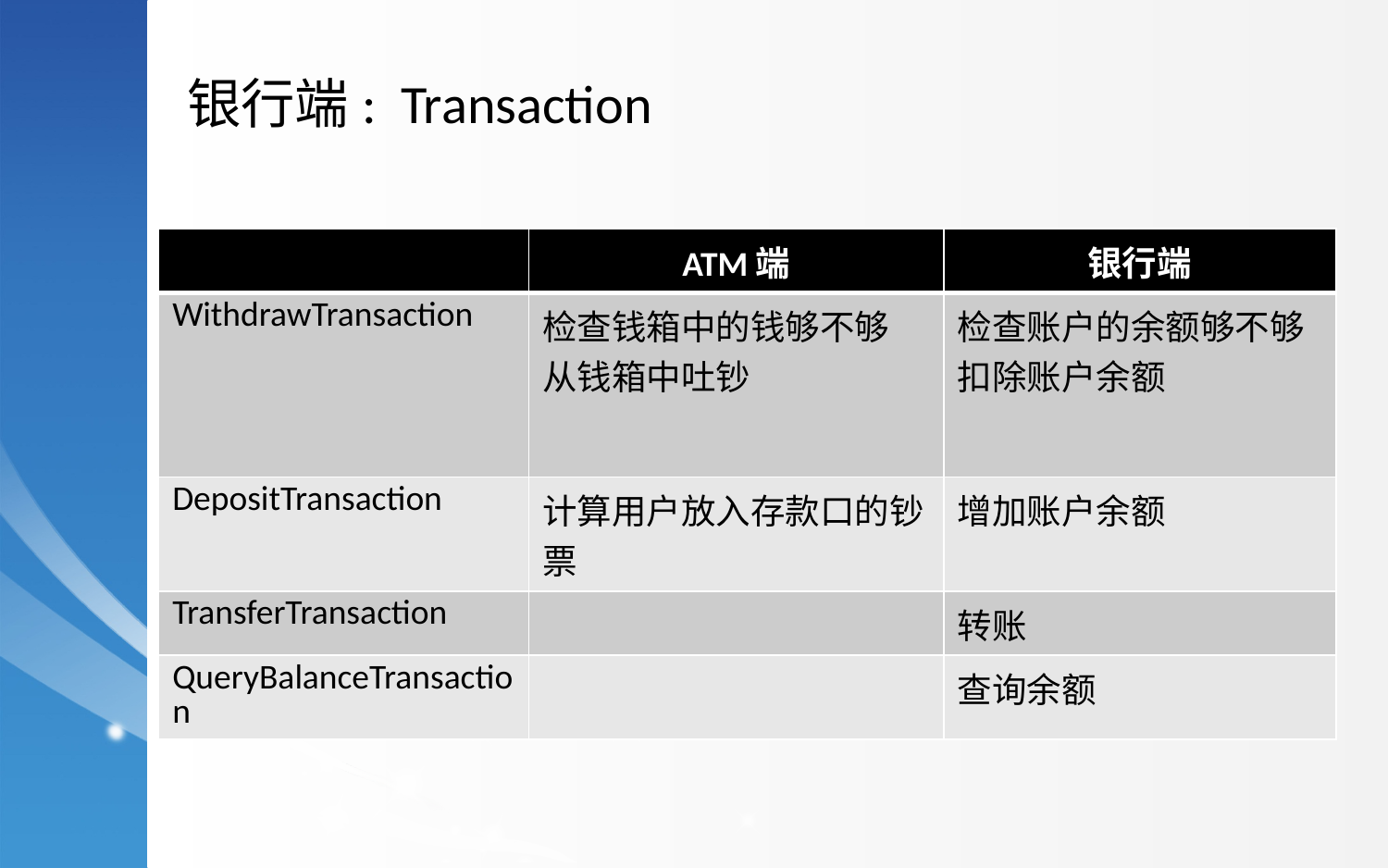

银行端:  Transaction

|  | ATM端 | 银行端 |
| --- | --- | --- |
| WithdrawTransaction | 检查钱箱中的钱够不够 从钱箱中吐钞 | 检查账户的余额够不够 扣除账户余额 |
| DepositTransaction | 计算用户放入存款口的钞票 | 增加账户余额 |
| TransferTransaction |  | 转账 |
| QueryBalanceTransaction |  | 查询余额 |